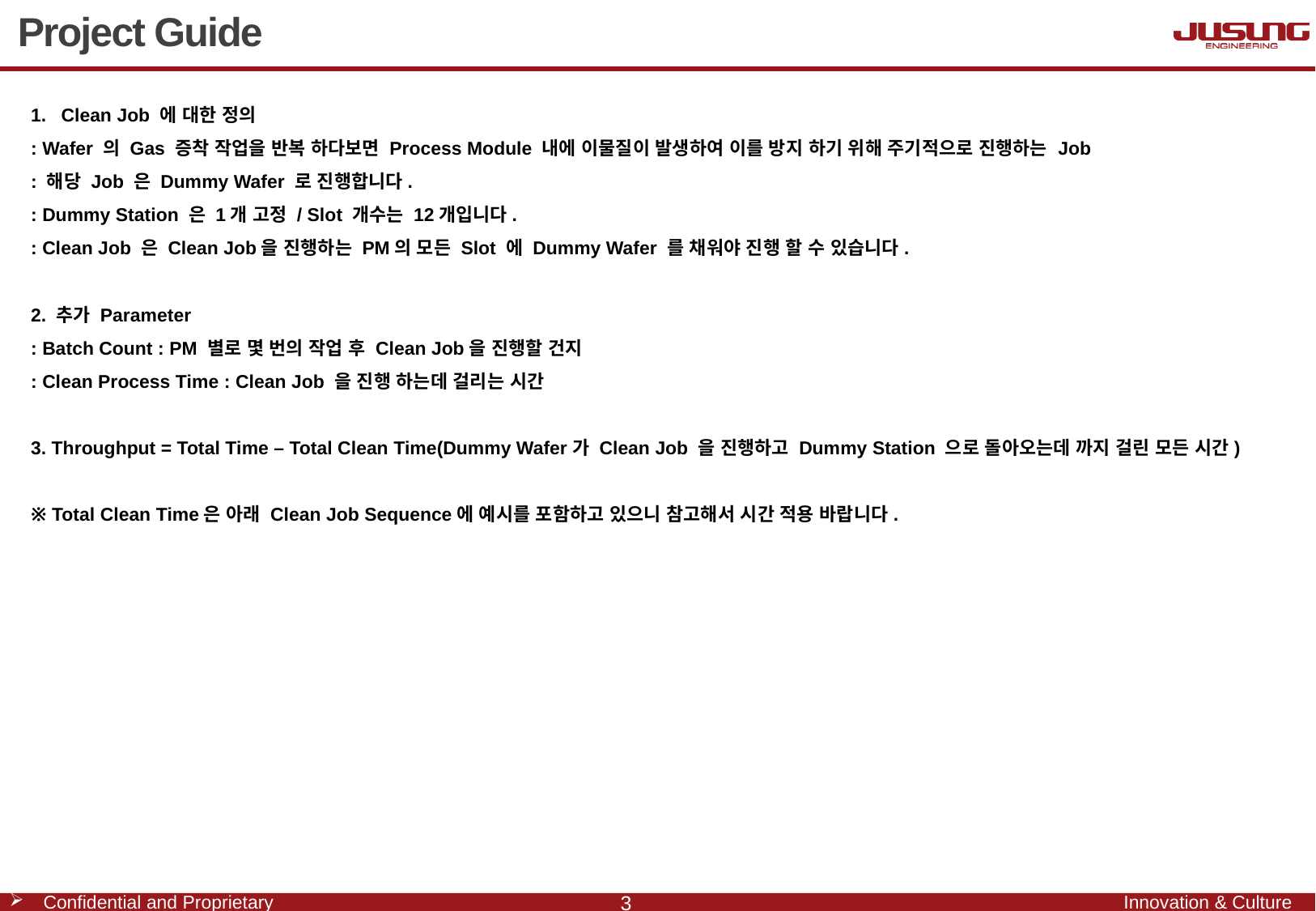

# Project Guide
Clean Job 에 대한 정의
: Wafer 의 Gas 증착 작업을 반복 하다보면 Process Module 내에 이물질이 발생하여 이를 방지 하기 위해 주기적으로 진행하는 Job
: 해당 Job 은 Dummy Wafer 로 진행합니다.
: Dummy Station 은 1개 고정 / Slot 개수는 12개입니다.
: Clean Job 은 Clean Job을 진행하는 PM의 모든 Slot 에 Dummy Wafer 를 채워야 진행 할 수 있습니다.

2. 추가 Parameter
: Batch Count : PM 별로 몇 번의 작업 후 Clean Job을 진행할 건지
: Clean Process Time : Clean Job 을 진행 하는데 걸리는 시간

3. Throughput = Total Time – Total Clean Time(Dummy Wafer가 Clean Job 을 진행하고 Dummy Station 으로 돌아오는데 까지 걸린 모든 시간)

※ Total Clean Time은 아래 Clean Job Sequence에 예시를 포함하고 있으니 참고해서 시간 적용 바랍니다.
3